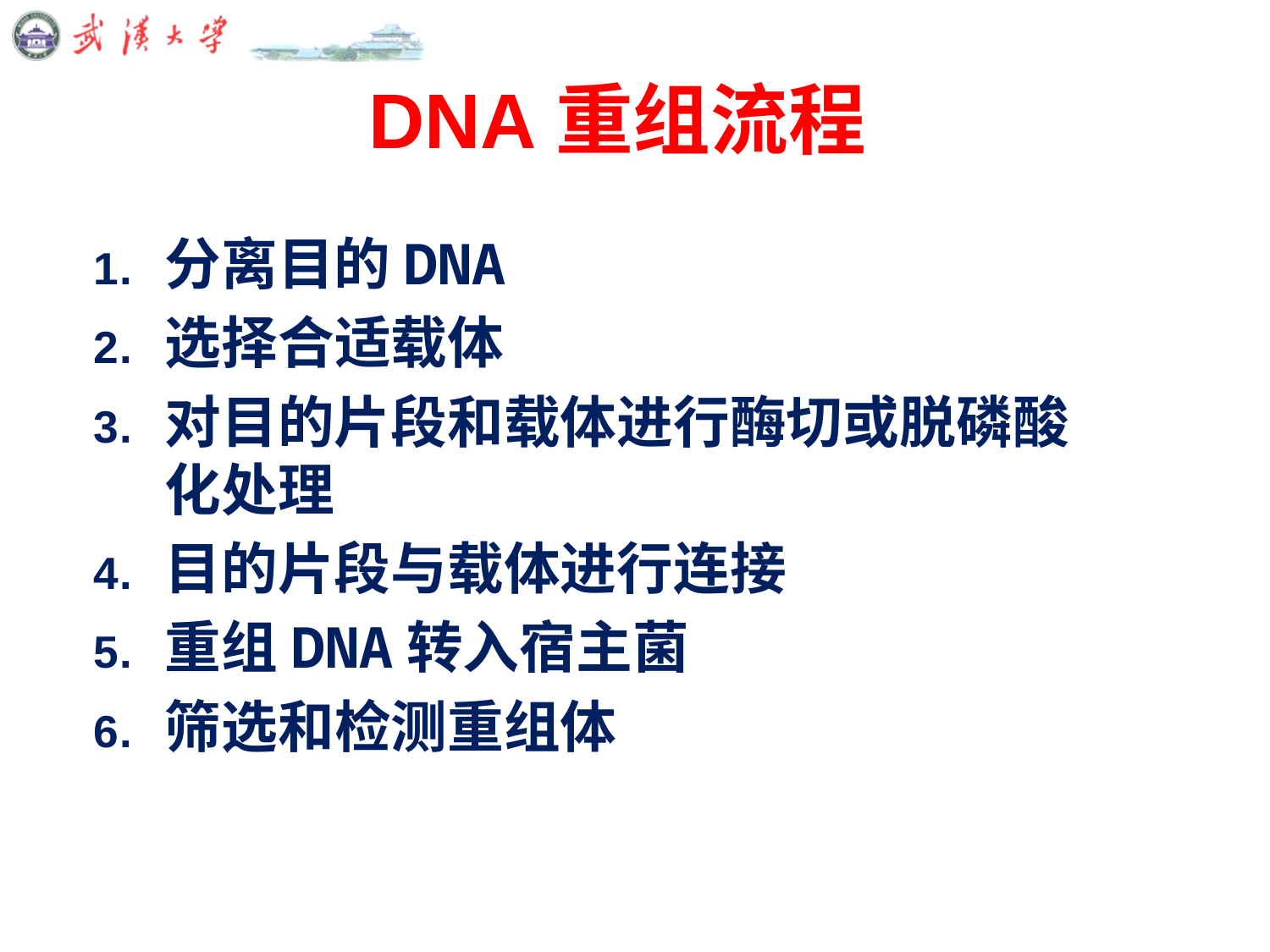

# DNA重组流程
分离目的DNA
选择合适载体
对目的片段和载体进行酶切或脱磷酸化处理
目的片段与载体进行连接
重组DNA转入宿主菌
筛选和检测重组体